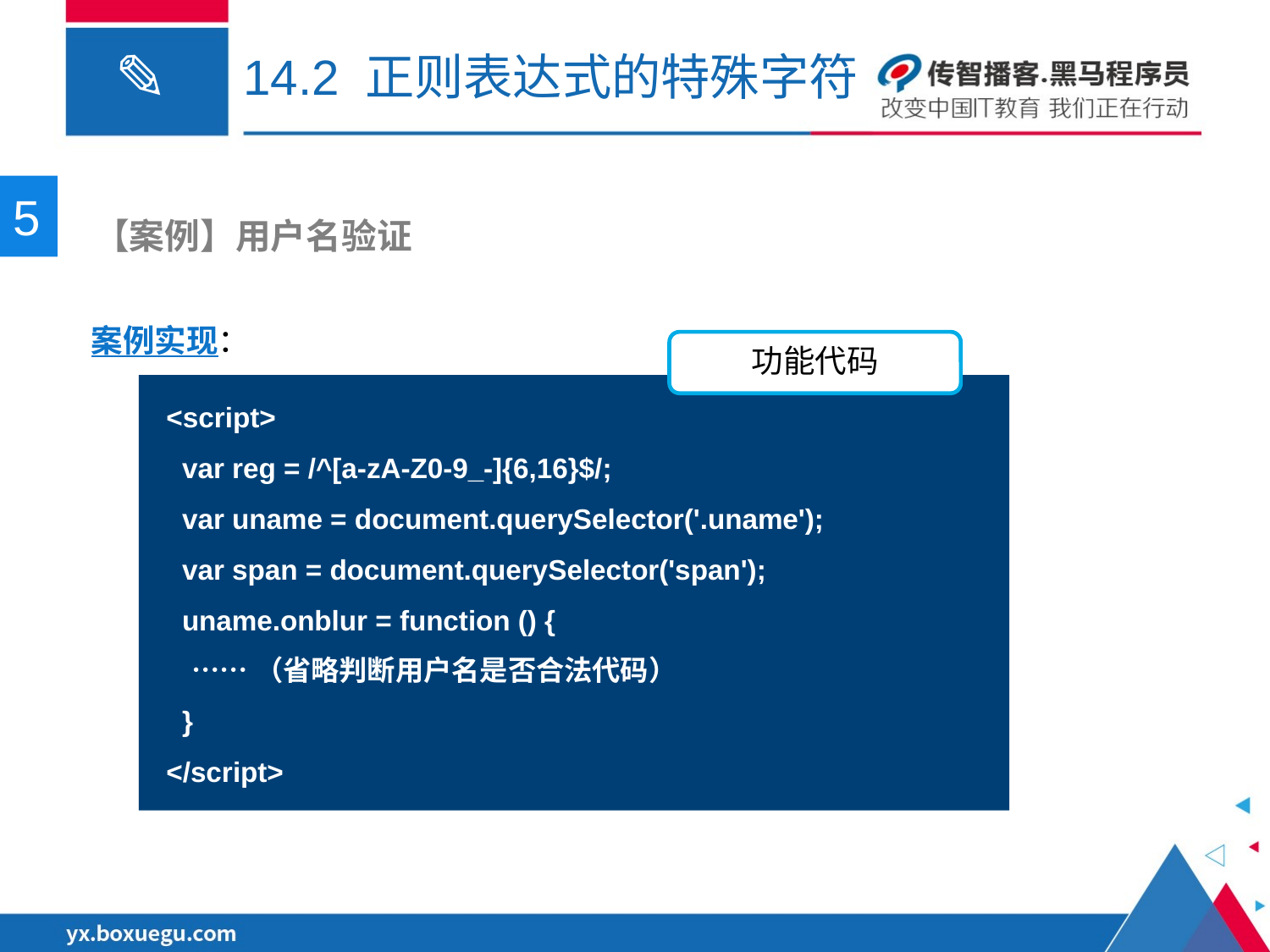

# 14.2 正则表达式的特殊字符

5
  【案例】用户名验证
案例实现：
功能代码

<script>
  var reg = /^[a-zA-Z0-9_-]{6,16}$/;
  var uname = document.querySelector('.uname');
  var span = document.querySelector('span');
  uname.onblur = function () {
    ……（省略判断用户名是否合法代码）
  }
</script>